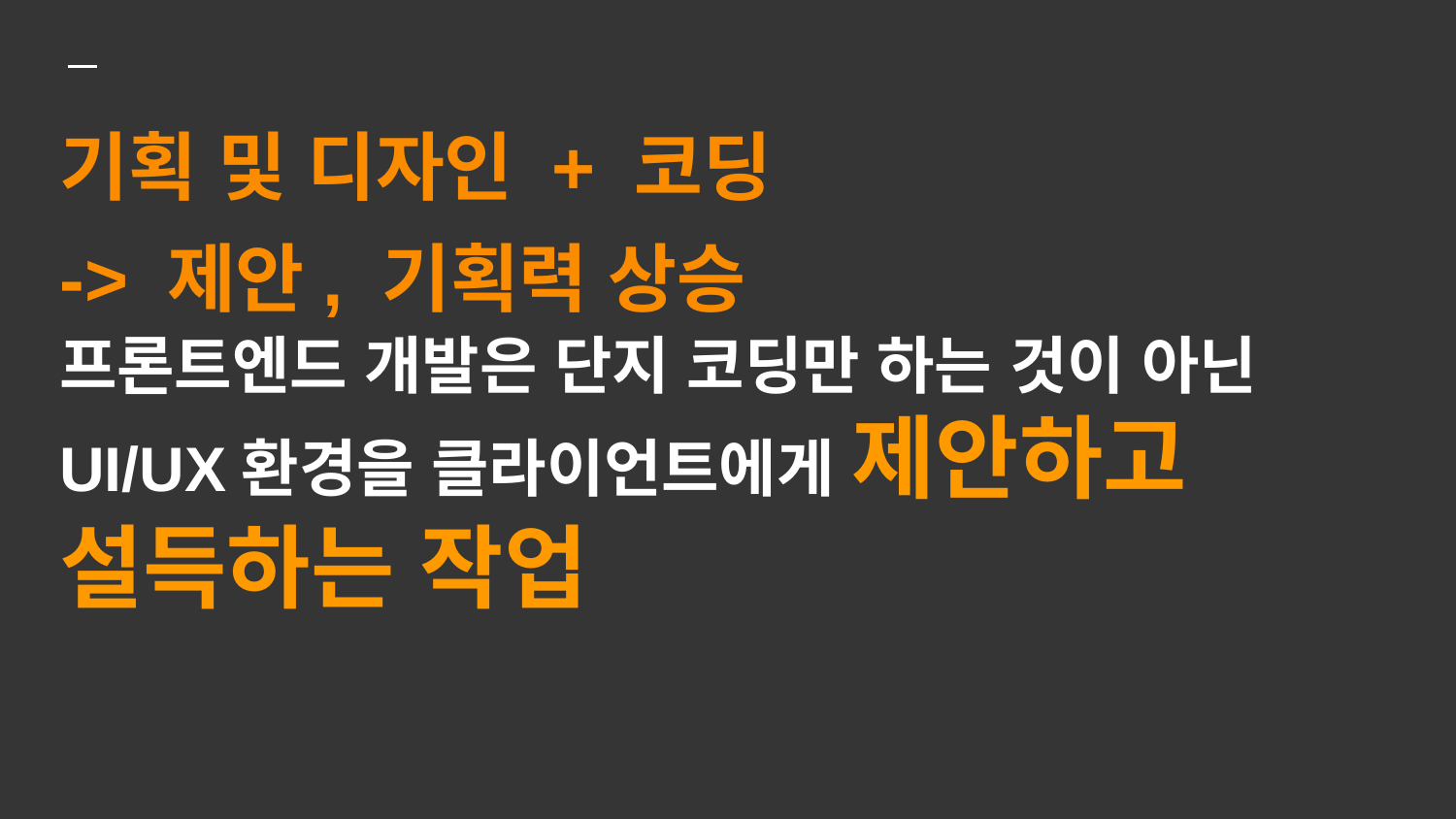

# 기획 및 디자인 + 코딩 -> 제안, 기획력 상승
프론트엔드 개발은 단지 코딩만 하는 것이 아닌
UI/UX환경을 클라이언트에게 제안하고 설득하는 작업